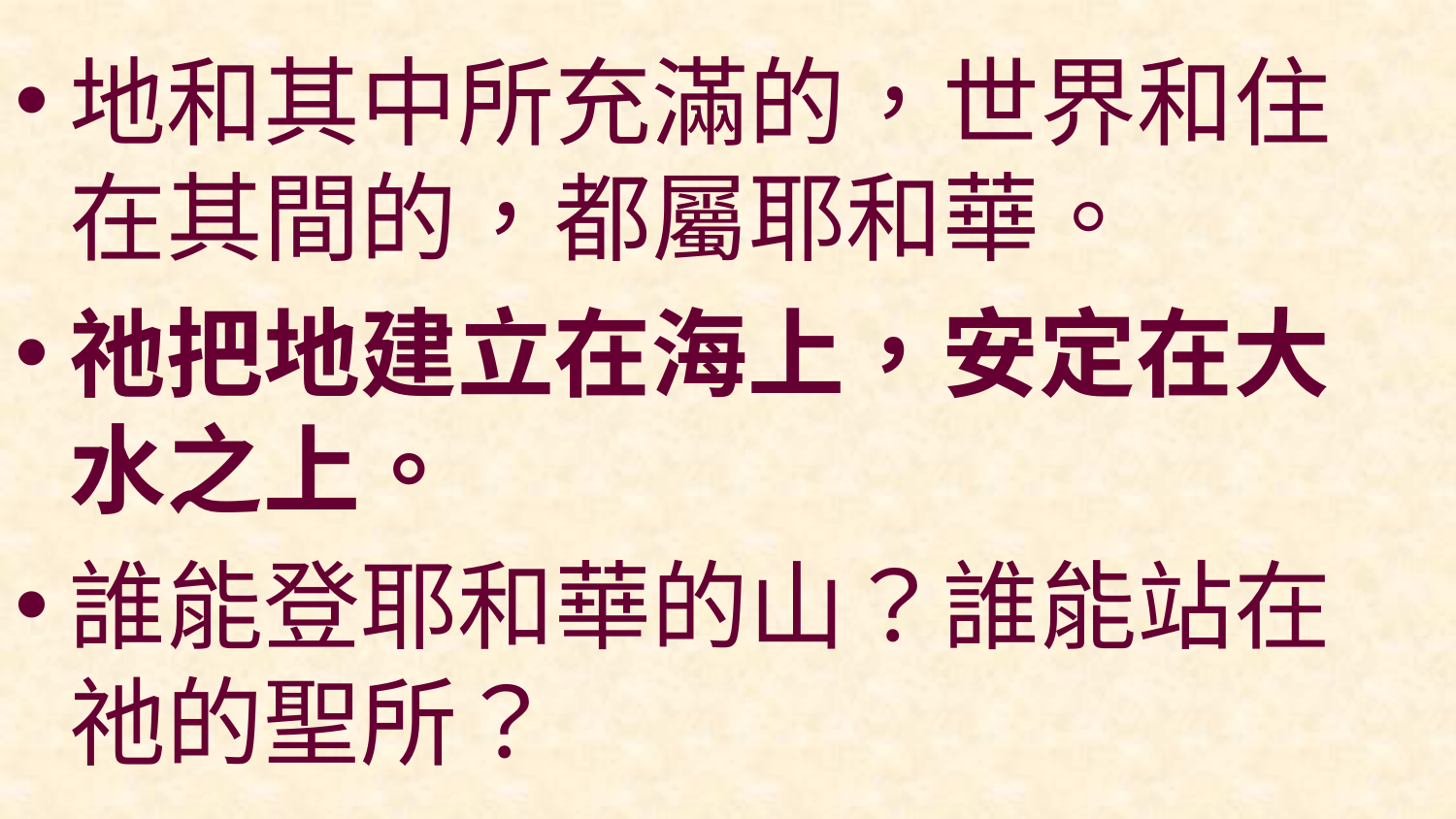

地和其中所充滿的，世界和住在其間的，都屬耶和華。
祂把地建立在海上，安定在大水之上。
誰能登耶和華的山？誰能站在祂的聖所？